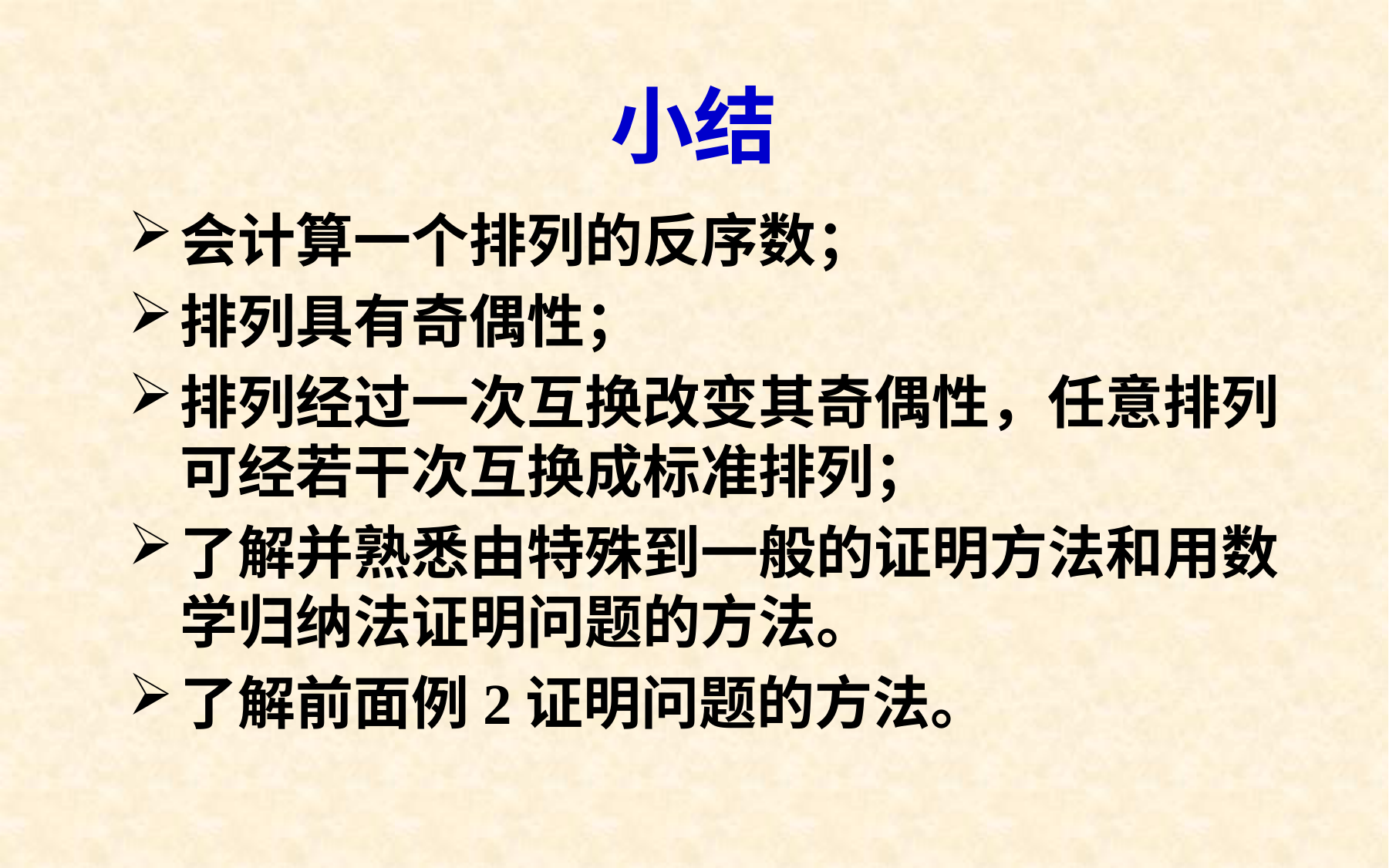

# 小结
会计算一个排列的反序数；
排列具有奇偶性；
排列经过一次互换改变其奇偶性，任意排列可经若干次互换成标准排列；
了解并熟悉由特殊到一般的证明方法和用数学归纳法证明问题的方法。
了解前面例2证明问题的方法。